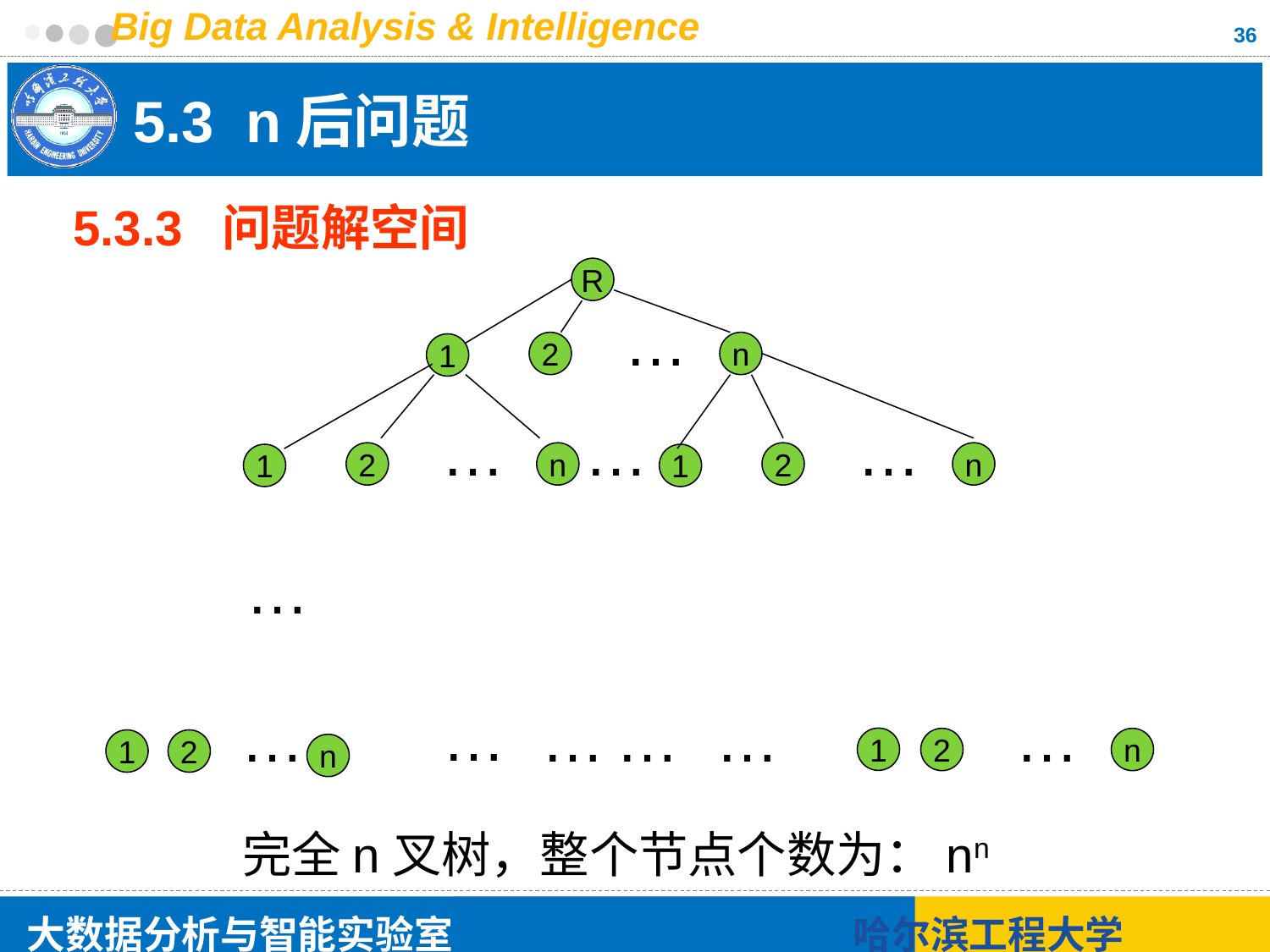

36
# 5.3  n后问题
5.3.3  问题解空间
R

…

2
n
1

…
…
…
2
n
2
n
1
1
…
…
…
…
…
…
…
1
2
n
1
2
n
完全n叉树，整个节点个数为：nn